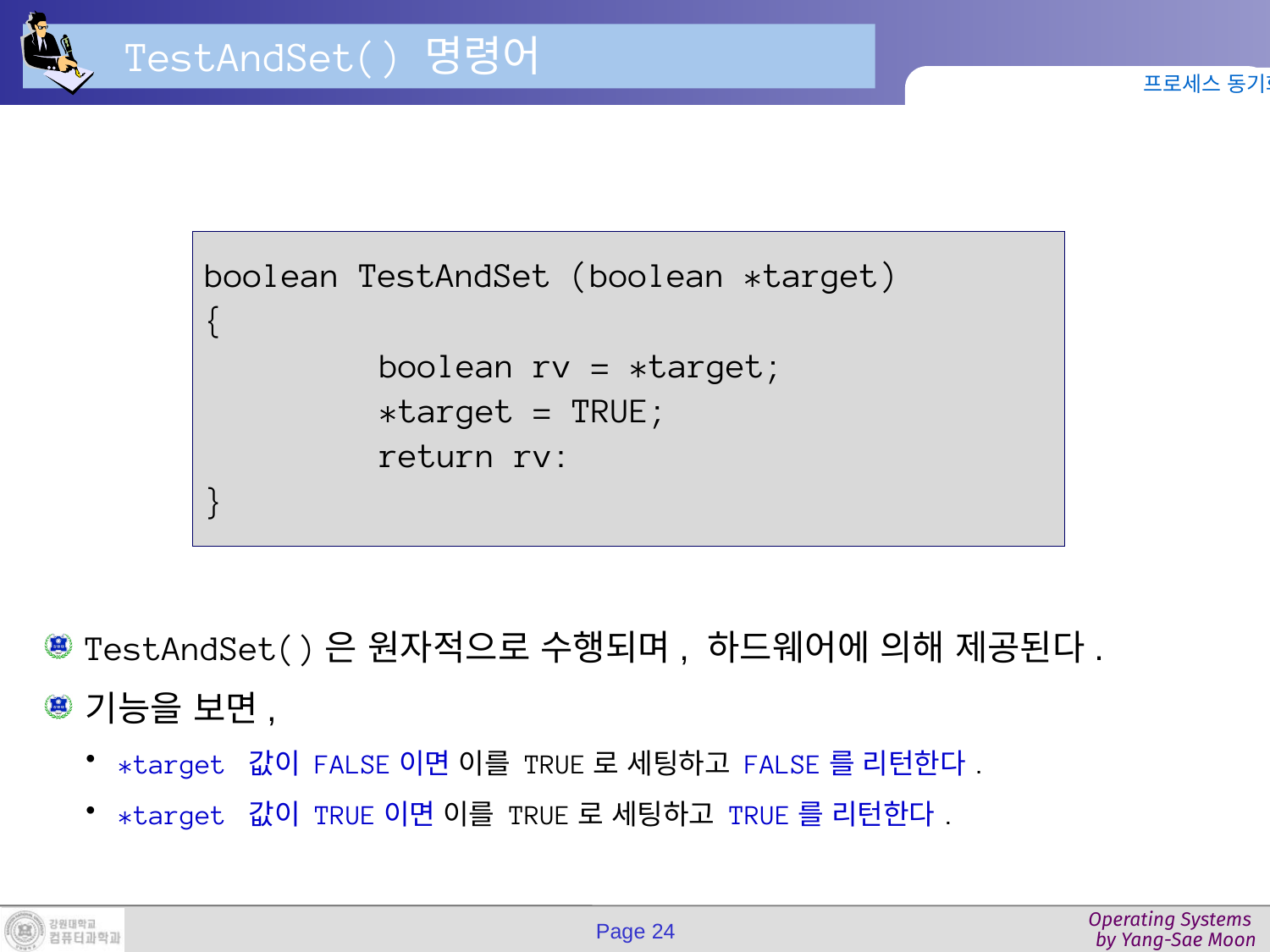

TestAndSet() 명령어
프로세스 동기화
boolean TestAndSet (boolean *target)
{
		boolean rv = *target;
		*target = TRUE;
		return rv:
}
TestAndSet()은 원자적으로 수행되며, 하드웨어에 의해 제공된다.
기능을 보면,
*target 값이 FALSE이면 이를 TRUE로 세팅하고 FALSE를 리턴한다.
*target 값이 TRUE이면 이를 TRUE로 세팅하고 TRUE를 리턴한다.
Page 24